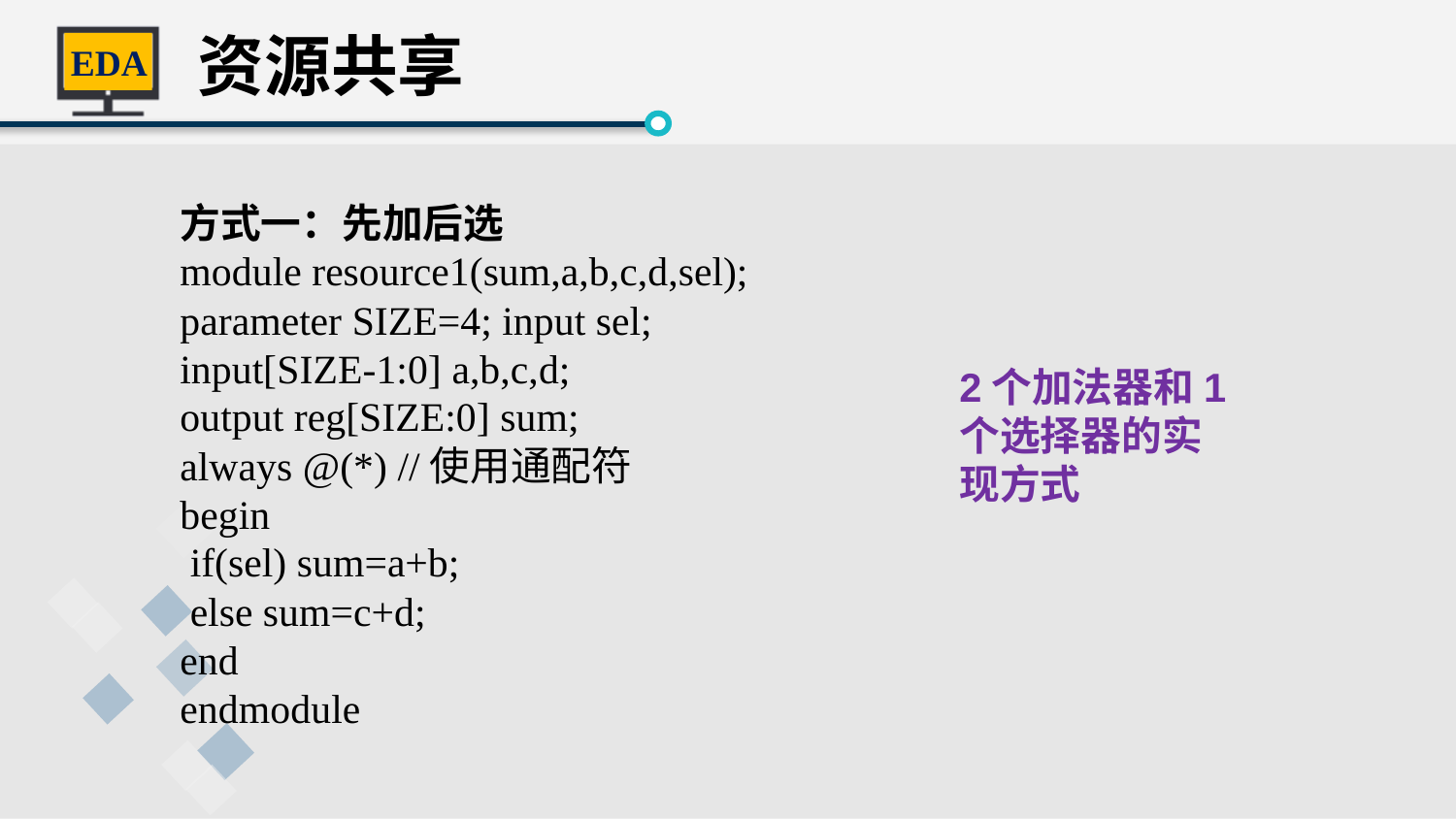

资源共享
方式一：先加后选
module resource1(sum,a,b,c,d,sel);
parameter SIZE=4; input sel;
input[SIZE-1:0] a,b,c,d;
output reg[SIZE:0] sum;
always @(*) //使用通配符
begin
 if(sel) sum=a+b;
 else sum=c+d;
end
endmodule
2个加法器和1个选择器的实现方式